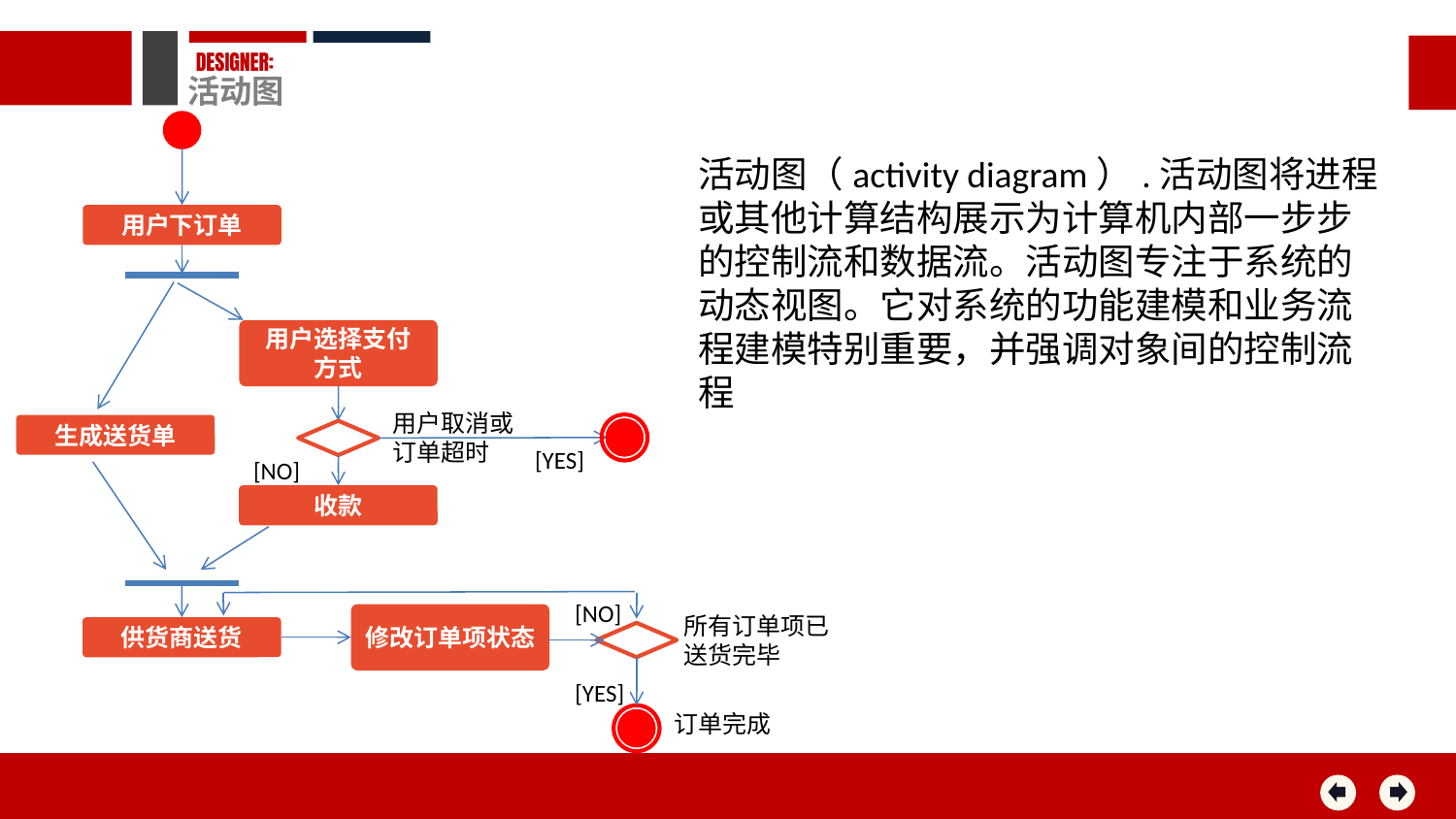

DESIGNER:
活动图

活动图（activity diagram）.活动图将进程或其他计算结构展示为计算机内部一步步的控制流和数据流。活动图专注于系统的动态视图。它对系统的功能建模和业务流程建模特别重要，并强调对象间的控制流程
用户下订单
用户选择支付
方式
用户取消或订单超时

生成送货单

[YES]
[NO]
收款
[NO]
修改订单项状态
所有订单项已送货完毕
供货商送货

[YES]
订单完成